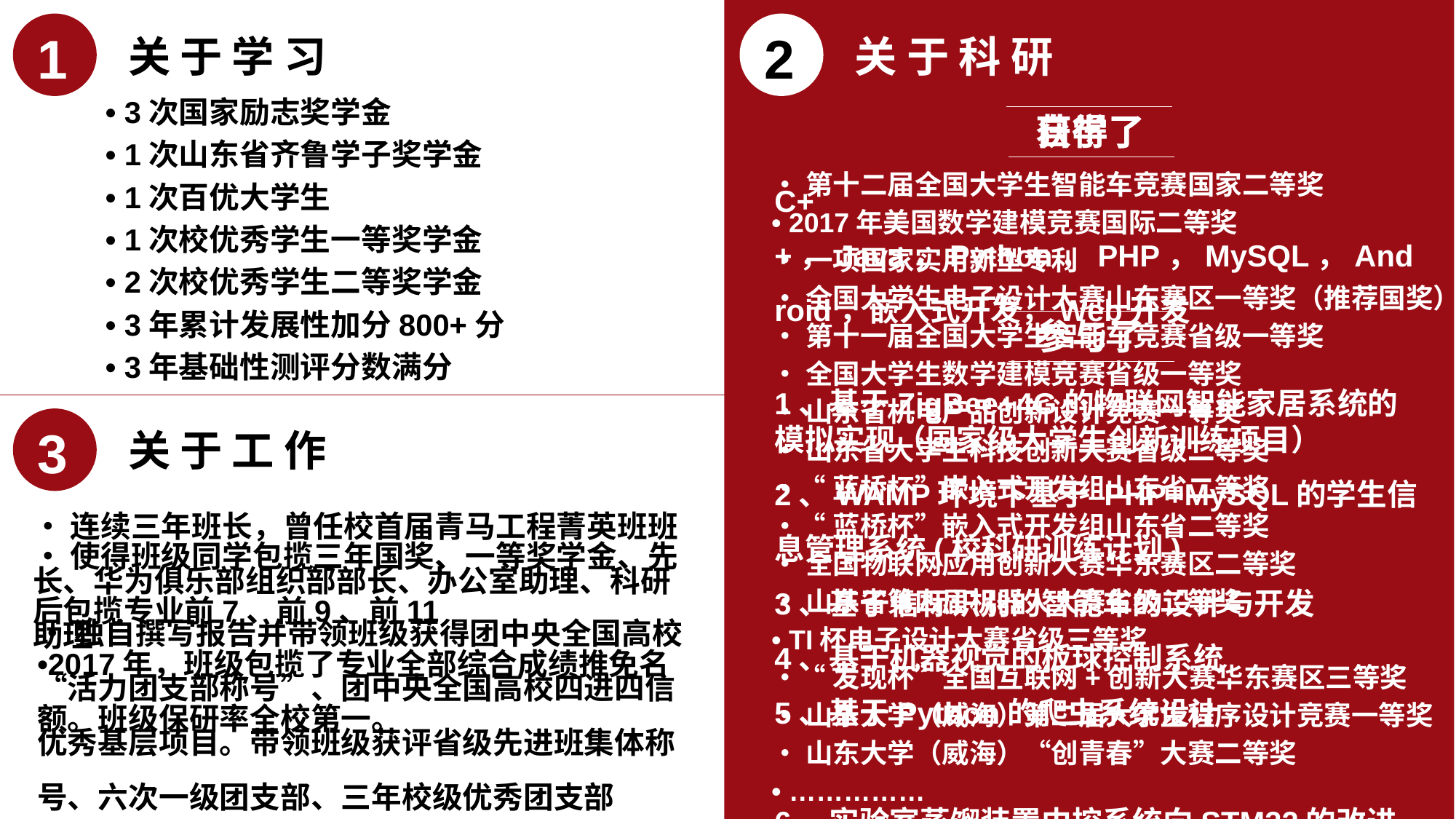

1

2
关 于 学 习
关 于 科 研
• 3次国家励志奖学金
• 1次山东省齐鲁学子奖学金
• 1次百优大学生
• 1次校优秀学生一等奖学金
• 2次校优秀学生二等奖学金
• 3年累计发展性加分800+分
• 3年基础性测评分数满分
获得了
•第十二届全国大学生智能车竞赛国家二等奖
• 2017年美国数学建模竞赛国际二等奖
•一项国家实用新型专利
•全国大学生电子设计大赛山东赛区一等奖（推荐国奖）
•第十一届全国大学生智能车竞赛省级一等奖
•全国大学生数学建模竞赛省级一等奖
•山东省机电产品创新设计竞赛一等奖
•山东省大学生科技创新大赛省级二等奖
•“蓝桥杯”嵌入式开发组山东省二等奖
•“蓝桥杯”嵌入式开发组山东省二等奖
•全国物联网应用创新大赛华东赛区二等奖
•山东省第四届机器人大赛省级二等奖
• TI杯电子设计大赛省级三等奖
•“发现杯”全国互联网+创新大赛华东赛区三等奖
•山东大学（威海）第二届大学生程序设计竞赛一等奖
•山东大学（威海）“创青春”大赛二等奖
• ……………

自学了
C++，Java，Python，PHP，MySQL，Android，嵌入式开发，Web开发
参与了
1、基于ZigBee+4G的物联网智能家居系统的模拟实现（国家级大学生创新训练项目）
2、WAMP环境下基于 PHP+MySQL的学生信息管理系统(校科研训练计划)
3、基于信标识别的智能车的设计与开发
4、基于机器视觉的板球控制系统
5、基于Python的爬虫系统设计
6、实验室蒸馏装置中控系统向STM32的改进

3
关 于 工 作
•连续三年班长，曾任校首届青马工程菁英班班长、华为俱乐部组织部部长、办公室助理、科研助理
•独自撰写报告并带领班级获得团中央全国高校“活力团支部称号”、团中央全国高校四进四信优秀基层项目。带领班级获评省级先进班集体称号、六次一级团支部、三年校级优秀团支部
•使得班级同学包揽三年国奖、一等奖学金、先后包揽专业前7、前9、前11
•2017年，班级包揽了专业全部综合成绩推免名额。班级保研率全校第一。